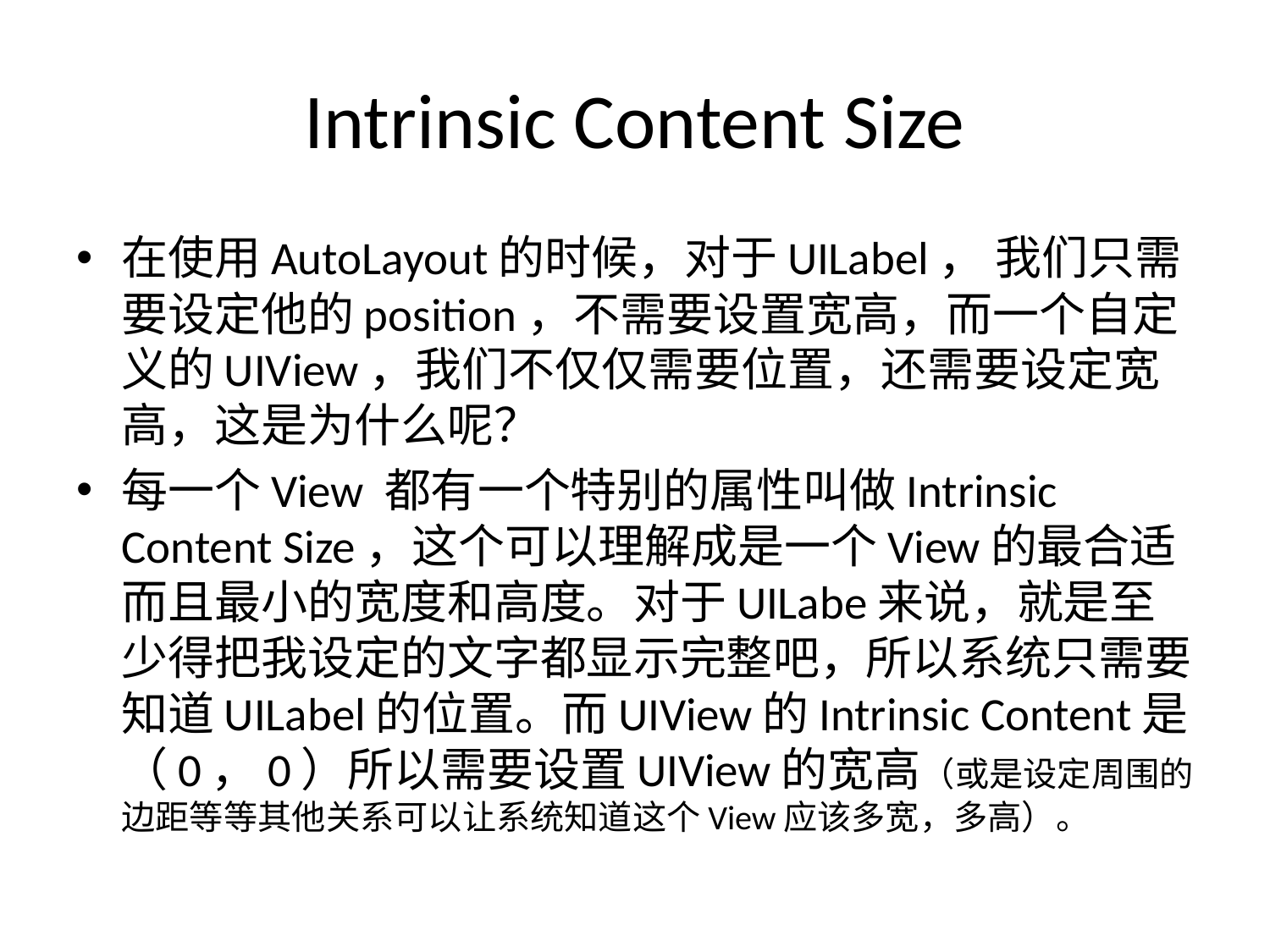

# Intrinsic Content Size
在使用AutoLayout的时候，对于UILabel， 我们只需要设定他的position，不需要设置宽高，而一个自定义的UIView，我们不仅仅需要位置，还需要设定宽高，这是为什么呢？
每一个View 都有一个特别的属性叫做Intrinsic Content Size，这个可以理解成是一个View的最合适而且最小的宽度和高度。对于UILabe来说，就是至少得把我设定的文字都显示完整吧，所以系统只需要知道UILabel的位置。而UIView的Intrinsic Content是（0，0）所以需要设置UIView的宽高（或是设定周围的边距等等其他关系可以让系统知道这个View应该多宽，多高）。